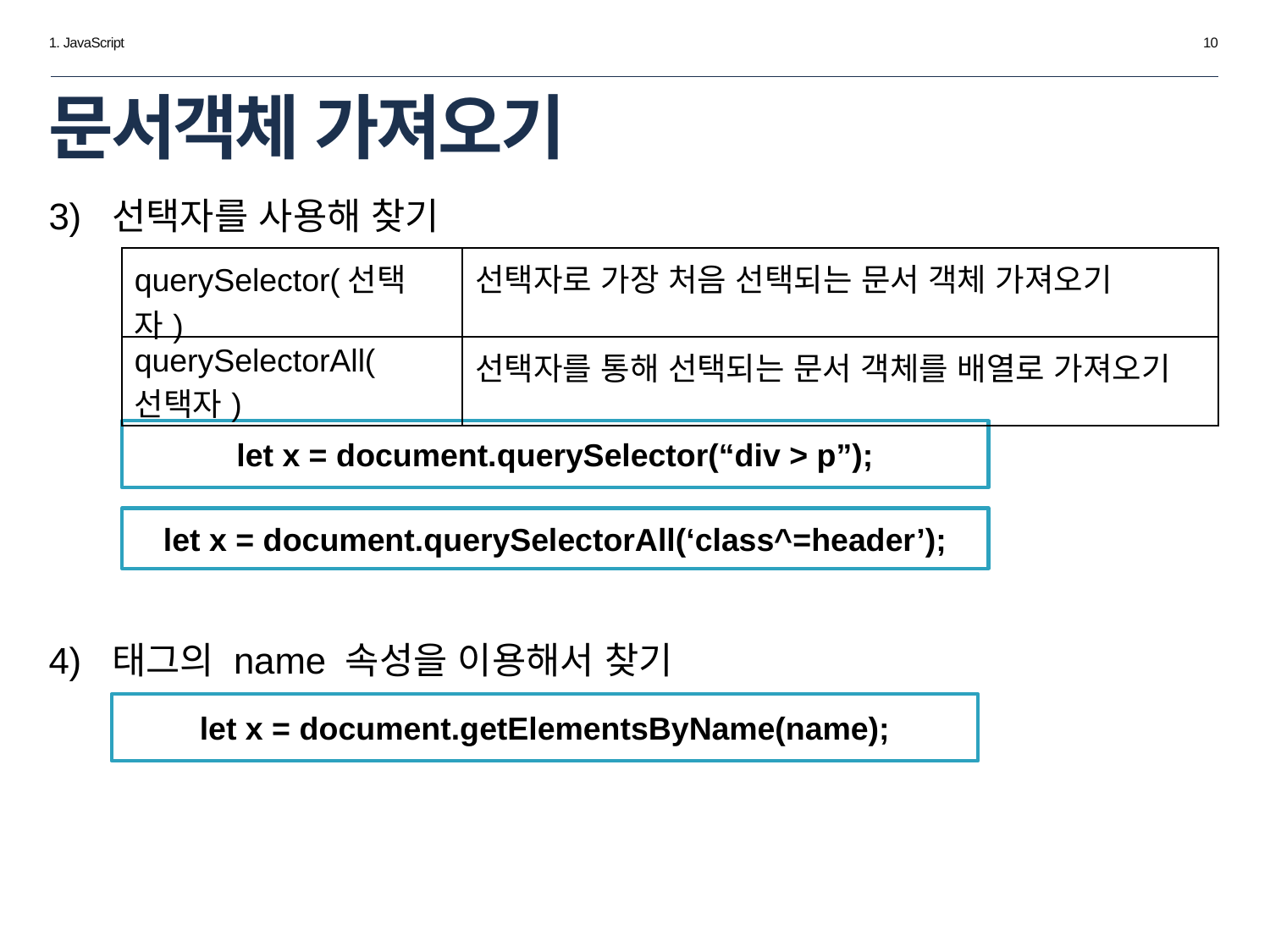

1. JavaScript
10
# 문서객체 가져오기
선택자를 사용해 찾기

태그의 name 속성을 이용해서 찾기

| querySelector(선택자) | 선택자로 가장 처음 선택되는 문서 객체 가져오기 |
| --- | --- |
| querySelectorAll(선택자) | 선택자를 통해 선택되는 문서 객체를 배열로 가져오기 |
let x = document.querySelector(“div > p”);
let x = document.querySelectorAll(‘class^=header’);
let x = document.getElementsByName(name);